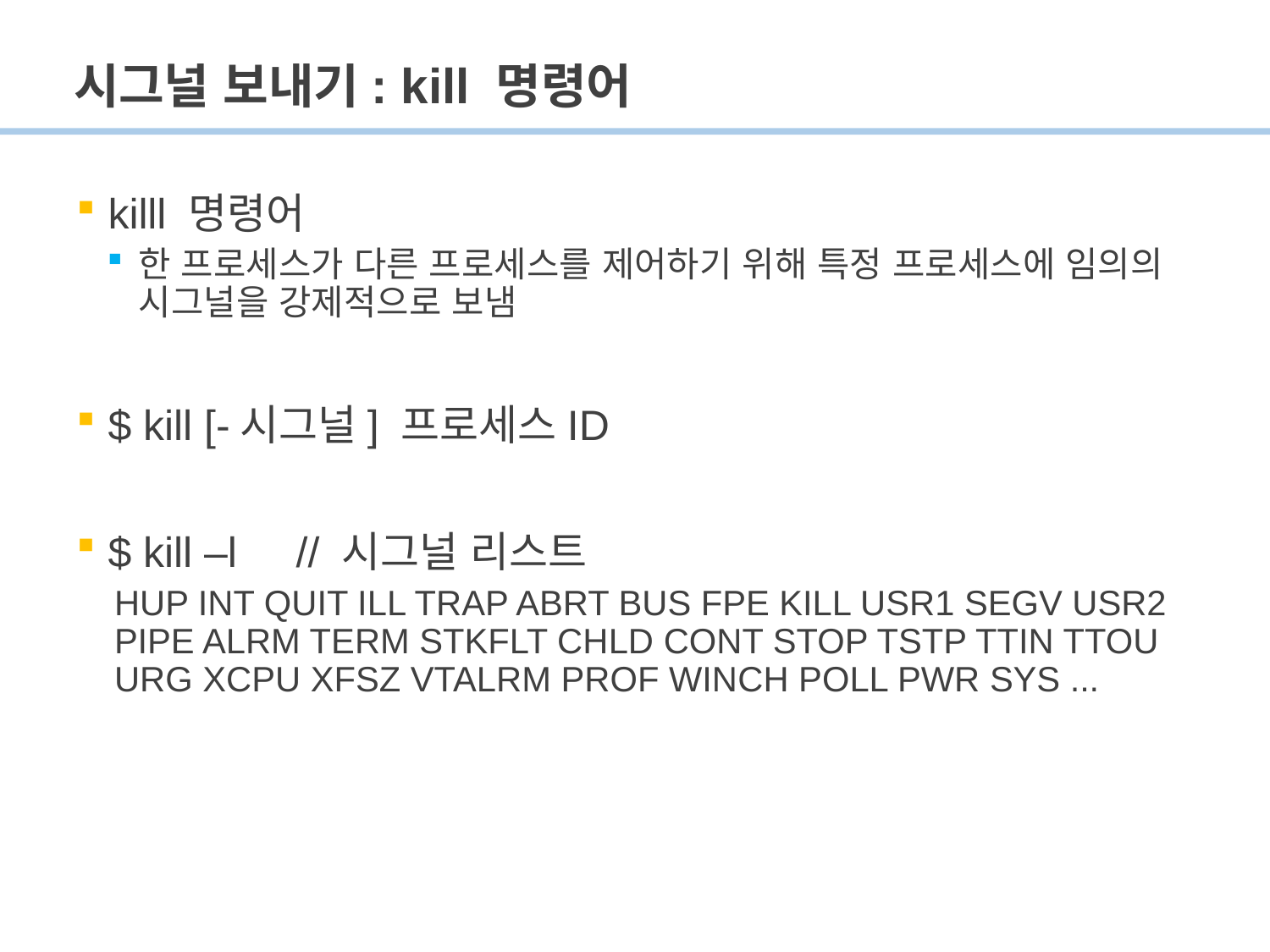

# 시그널 보내기: kill 명령어
killl 명령어
한 프로세스가 다른 프로세스를 제어하기 위해 특정 프로세스에 임의의 시그널을 강제적으로 보냄

$ kill [-시그널] 프로세스ID

$ kill –l     // 시그널 리스트
HUP INT QUIT ILL TRAP ABRT BUS FPE KILL USR1 SEGV USR2 PIPE ALRM TERM STKFLT CHLD CONT STOP TSTP TTIN TTOU URG XCPU XFSZ VTALRM PROF WINCH POLL PWR SYS ...